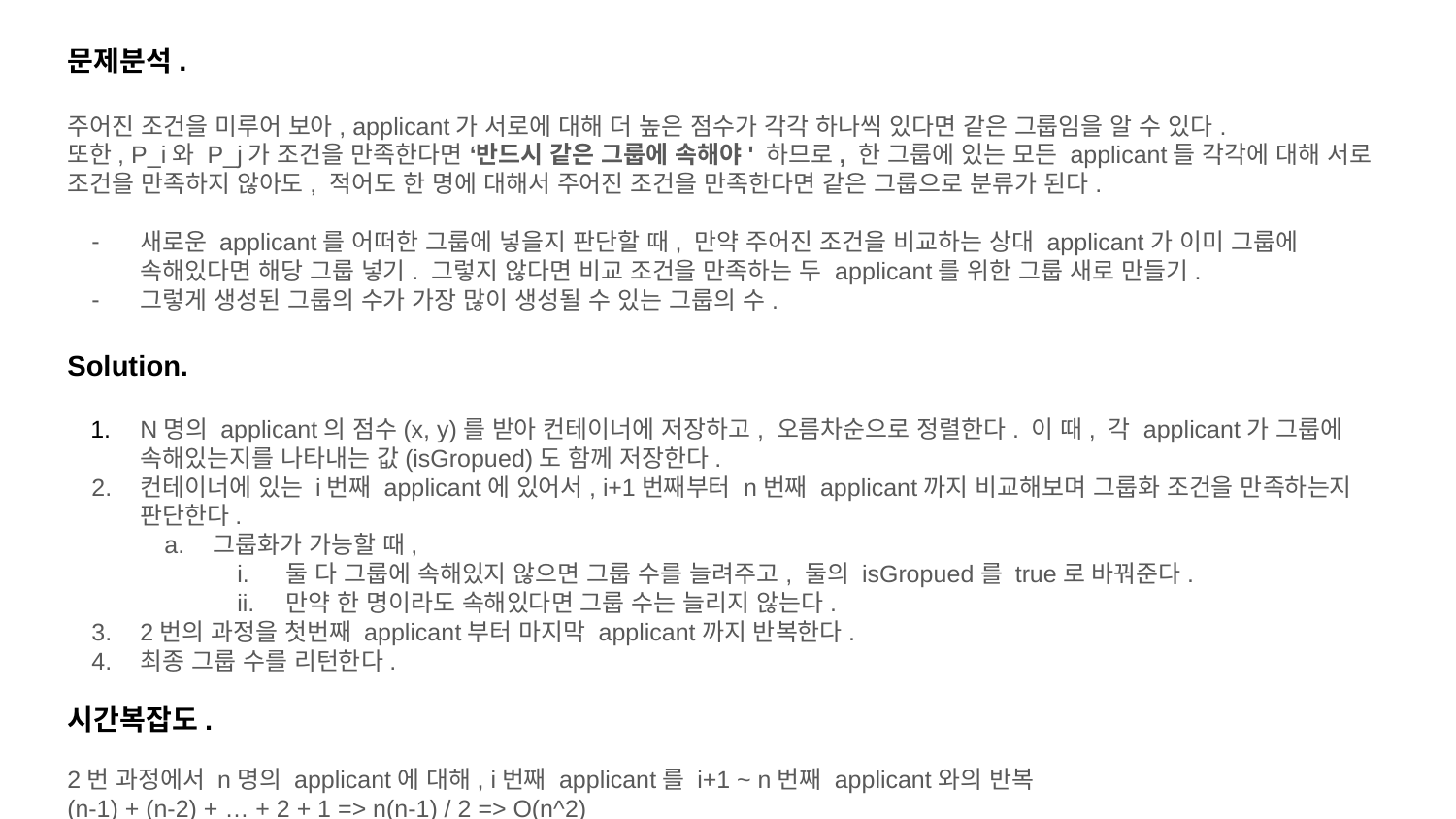

문제분석.

주어진 조건을 미루어 보아, applicant가 서로에 대해 더 높은 점수가 각각 하나씩 있다면 같은 그룹임을 알 수 있다.
또한, P_i와 P_j가 조건을 만족한다면 ‘반드시 같은 그룹에 속해야' 하므로, 한 그룹에 있는 모든 applicant들 각각에 대해 서로 조건을 만족하지 않아도, 적어도 한 명에 대해서 주어진 조건을 만족한다면 같은 그룹으로 분류가 된다.

새로운 applicant를 어떠한 그룹에 넣을지 판단할 때, 만약 주어진 조건을 비교하는 상대 applicant가 이미 그룹에 속해있다면 해당 그룹 넣기. 그렇지 않다면 비교 조건을 만족하는 두 applicant를 위한 그룹 새로 만들기.
그렇게 생성된 그룹의 수가 가장 많이 생성될 수 있는 그룹의 수.

Solution.

N명의 applicant의 점수(x, y)를 받아 컨테이너에 저장하고, 오름차순으로 정렬한다. 이 때, 각 applicant가 그룹에 속해있는지를 나타내는 값(isGropued)도 함께 저장한다.
컨테이너에 있는 i번째 applicant에 있어서, i+1번째부터 n번째 applicant까지 비교해보며 그룹화 조건을 만족하는지 판단한다.
그룹화가 가능할 때,
둘 다 그룹에 속해있지 않으면 그룹 수를 늘려주고, 둘의 isGropued를 true로 바꿔준다.
만약 한 명이라도 속해있다면 그룹 수는 늘리지 않는다.
2번의 과정을 첫번째 applicant부터 마지막 applicant까지 반복한다.
최종 그룹 수를 리턴한다.

시간복잡도.

2번 과정에서 n명의 applicant에 대해, i번째 applicant를 i+1 ~ n번째 applicant와의 반복
(n-1) + (n-2) + … + 2 + 1 => n(n-1) / 2 => O(n^2)